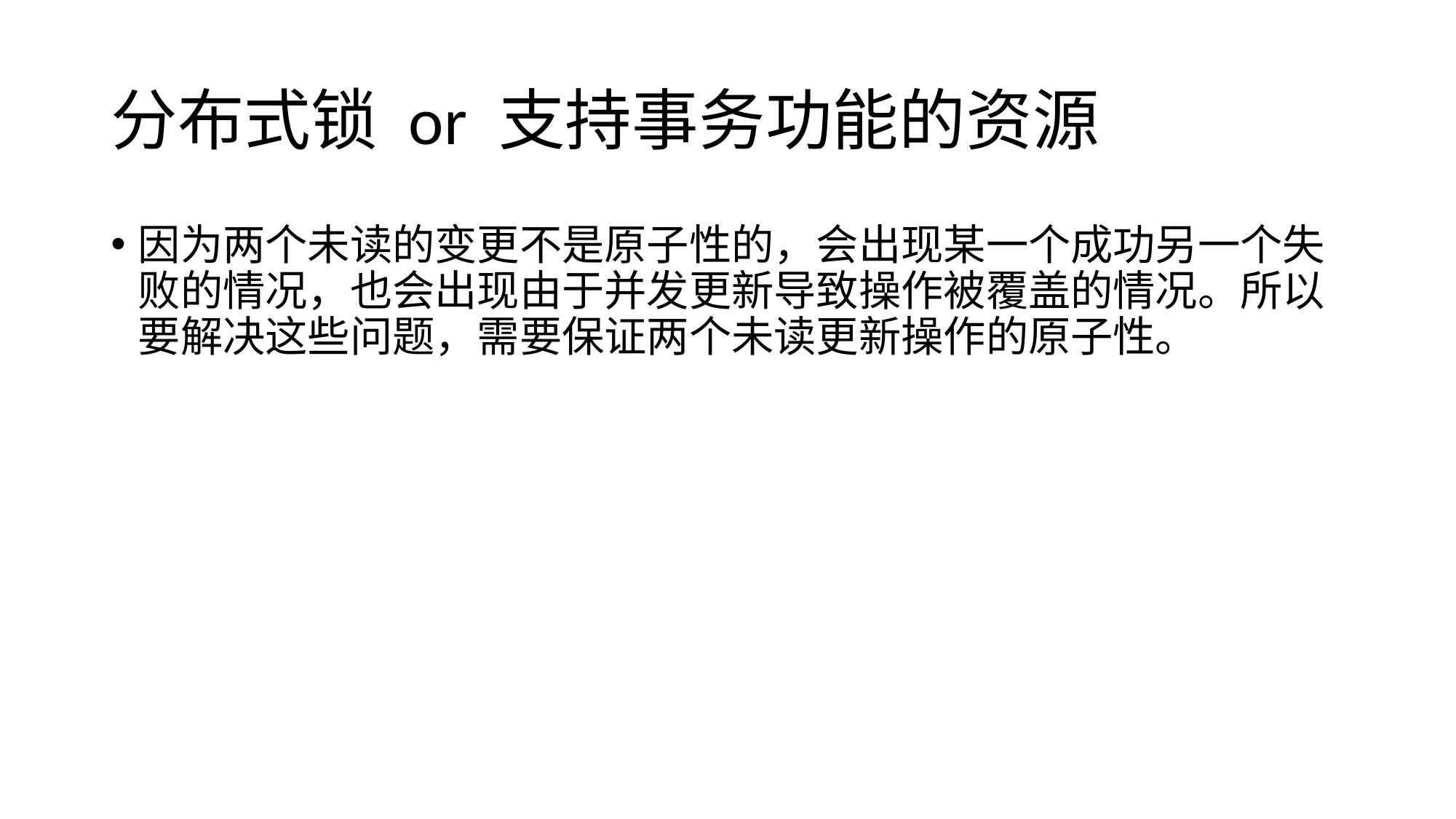

# 分布式锁 or 支持事务功能的资源
因为两个未读的变更不是原子性的，会出现某一个成功另一个失败的情况，也会出现由于并发更新导致操作被覆盖的情况。所以要解决这些问题，需要保证两个未读更新操作的原子性。